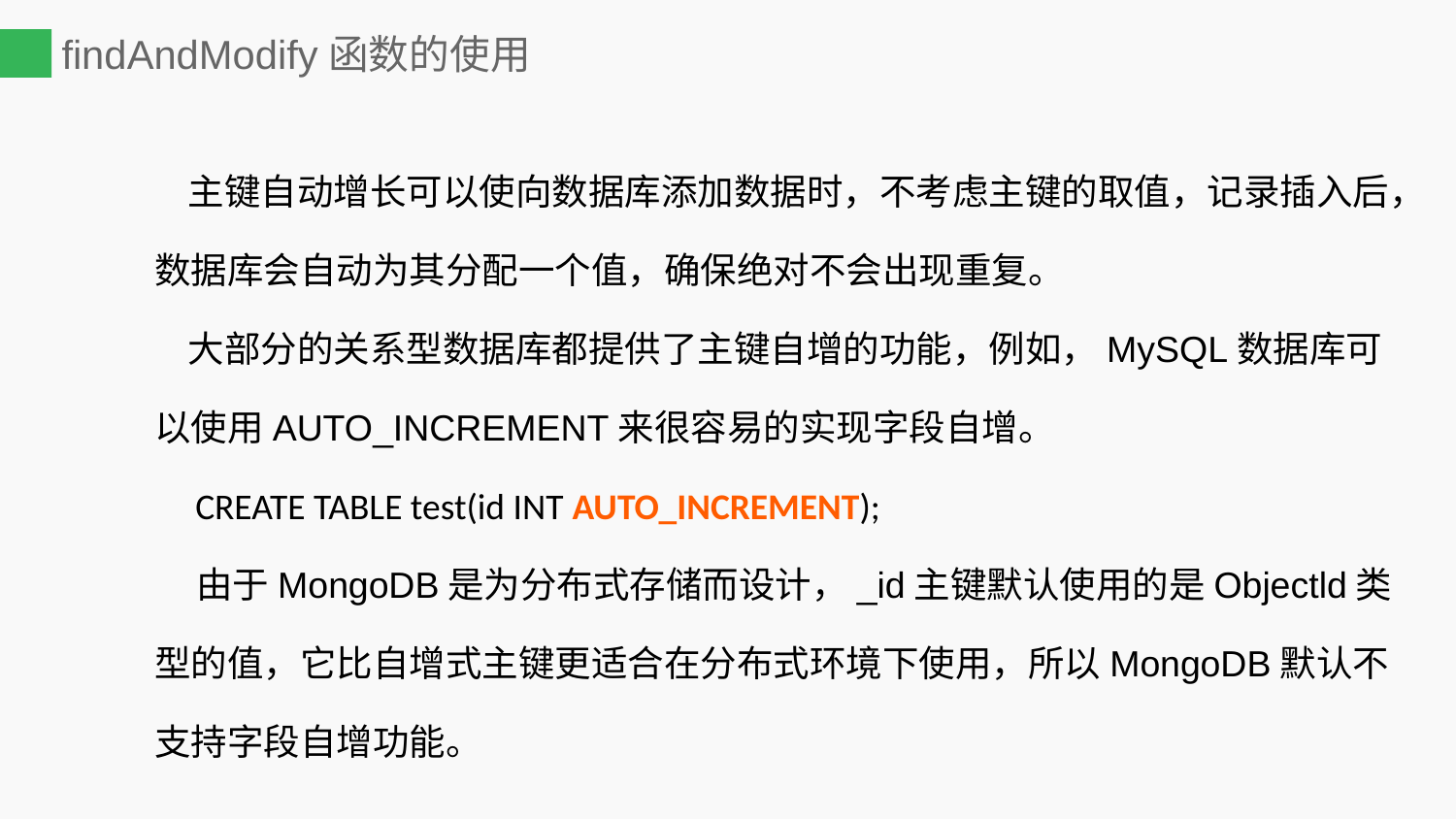

# findAndModify函数的使用
   主键自动增长可以使向数据库添加数据时，不考虑主键的取值，记录插入后，数据库会自动为其分配一个值，确保绝对不会出现重复。
   大部分的关系型数据库都提供了主键自增的功能，例如，MySQL数据库可以使用AUTO_INCREMENT来很容易的实现字段自增。
    CREATE TABLE test(id INT AUTO_INCREMENT);
    由于MongoDB是为分布式存储而设计，_id主键默认使用的是Objectld类型的值，它比自增式主键更适合在分布式环境下使用，所以MongoDB默认不支持字段自增功能。